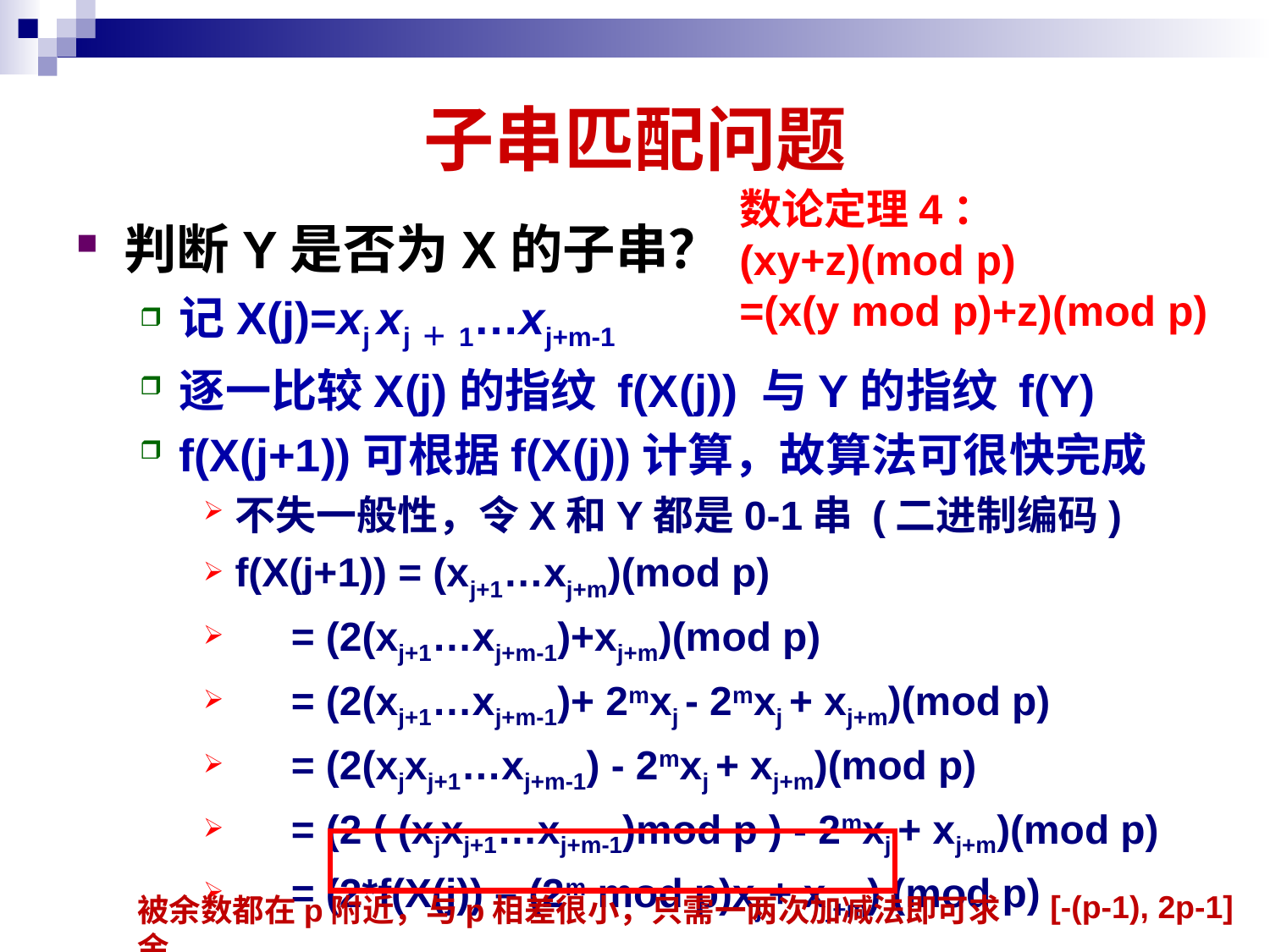

# 子串匹配问题
数论定理4：
(xy+z)(mod p)
=(x(y mod p)+z)(mod p)
判断Y是否为X的子串？
记X(j)=xj xj＋1…xj+m-1
逐一比较X(j)的指纹 f(X(j)) 与Y的指纹 f(Y)
f(X(j+1))可根据f(X(j))计算，故算法可很快完成
不失一般性，令X和Y都是0-1串 (二进制编码)
f(X(j+1)) = (xj+1…xj+m)(mod p)
     = (2(xj+1…xj+m-1)+xj+m)(mod p)
     = (2(xj+1…xj+m-1)+ 2mxj - 2mxj + xj+m)(mod p)
     = (2(xjxj+1…xj+m-1) - 2mxj + xj+m)(mod p)
     = (2 ( (xjxj+1…xj+m-1)mod p ) - 2mxj + xj+m)(mod p)
     = (2*f(X(j)) – (2m mod p)xj + xj+m) (mod p)

[-(p-1), 2p-1]
被余数都在p附近，与p相差很小，只需一两次加减法即可求余